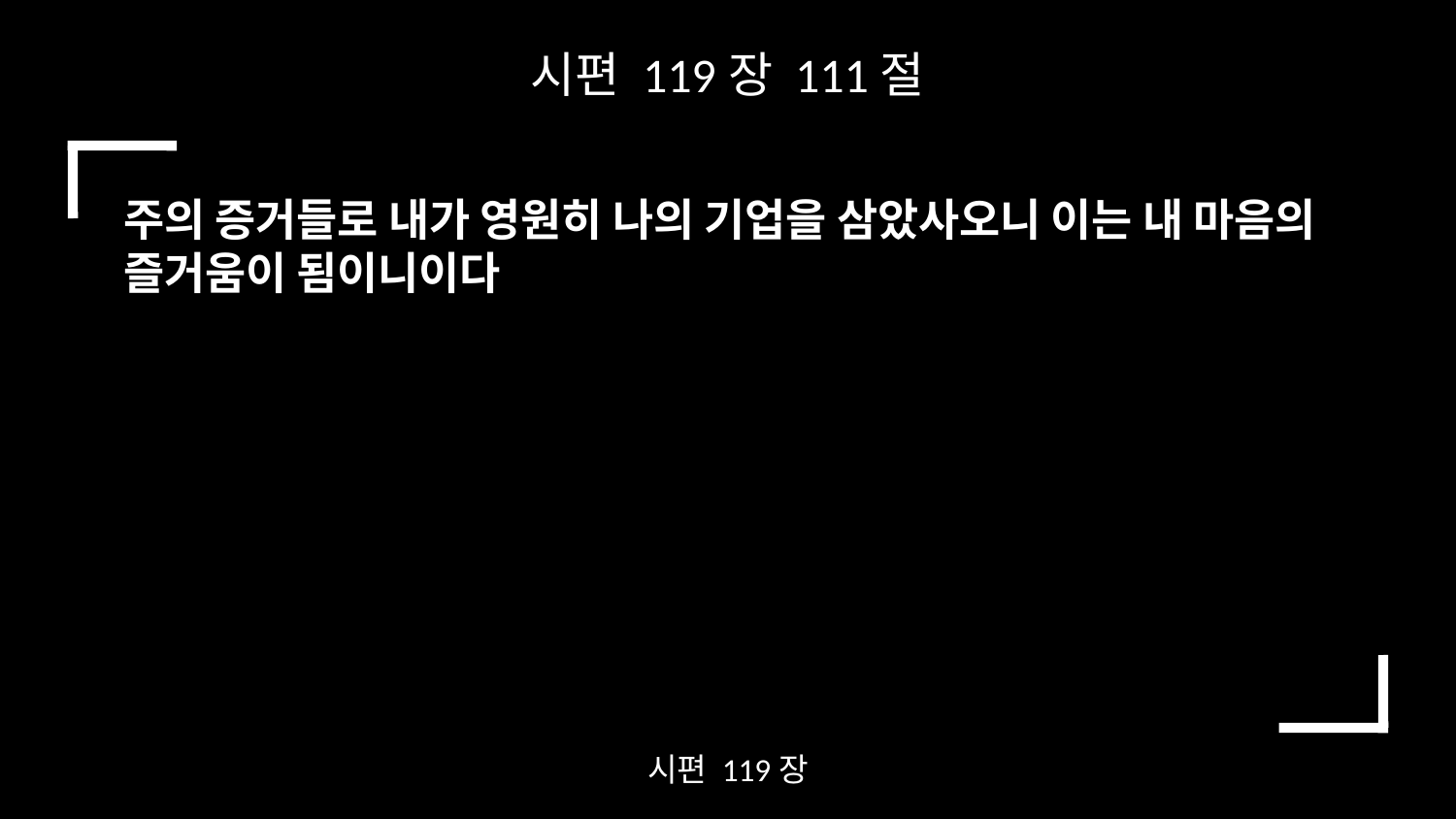

시편 119장 111절

주의 증거들로 내가 영원히 나의 기업을 삼았사오니 이는 내 마음의 즐거움이 됨이니이다

시편 119장